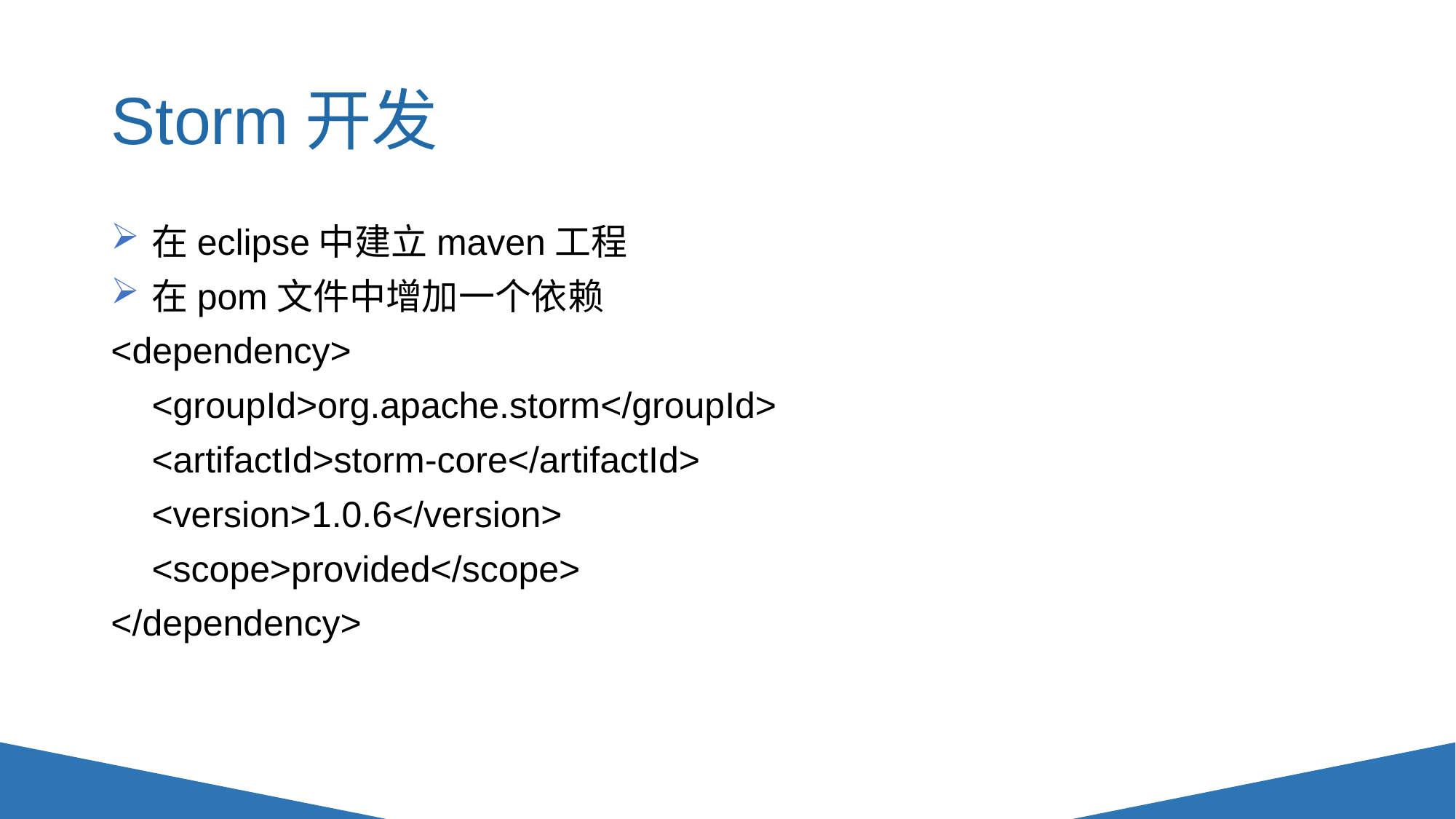

# Storm开发
在eclipse中建立maven工程
在pom文件中增加一个依赖
<dependency>
    <groupId>org.apache.storm</groupId>
    <artifactId>storm-core</artifactId>
    <version>1.0.6</version>
    <scope>provided</scope>
</dependency>